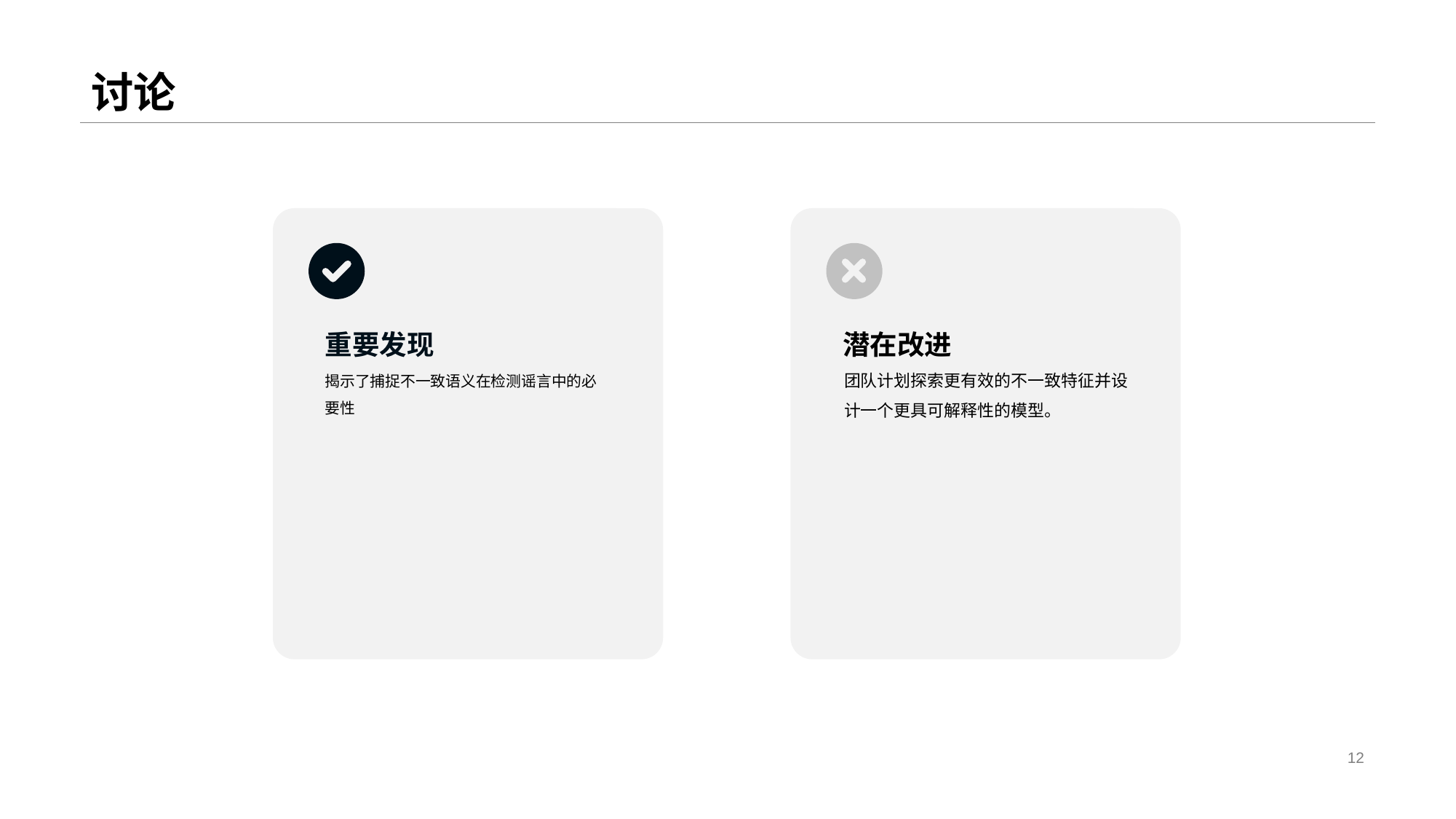

# 讨论

重要发现
揭示了捕捉不一致语义在检测谣言中的必要性

潜在改进
团队计划探索更有效的不一致特征并设计一个更具可解释性的模型。
12